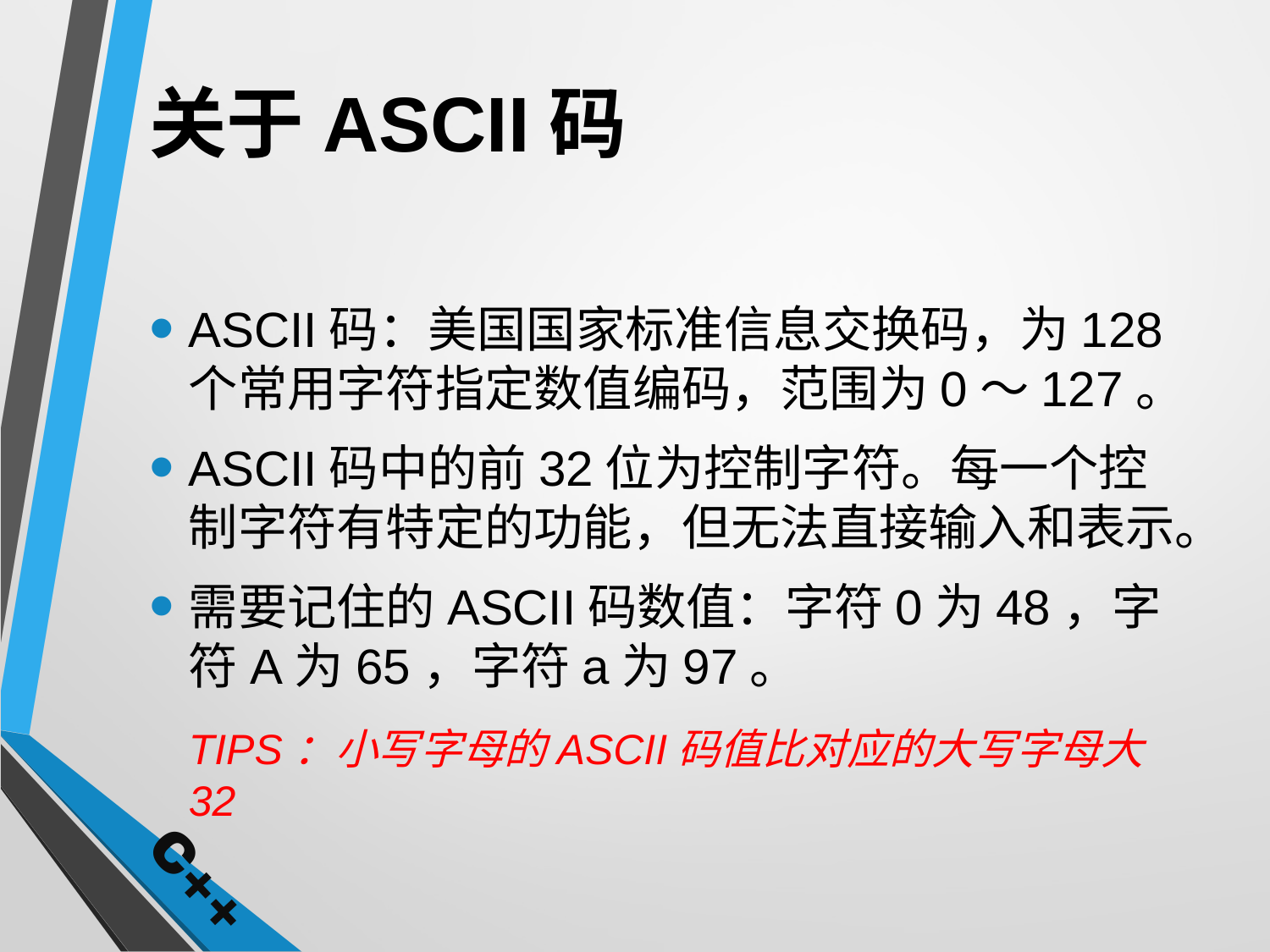

# 关于ASCII码
ASCII码：美国国家标准信息交换码，为128个常用字符指定数值编码，范围为0～127。
ASCII码中的前32位为控制字符。每一个控制字符有特定的功能，但无法直接输入和表示。
需要记住的ASCII码数值：字符0为48，字符A为65，字符a为97。
	TIPS：小写字母的ASCII码值比对应的大写字母大32